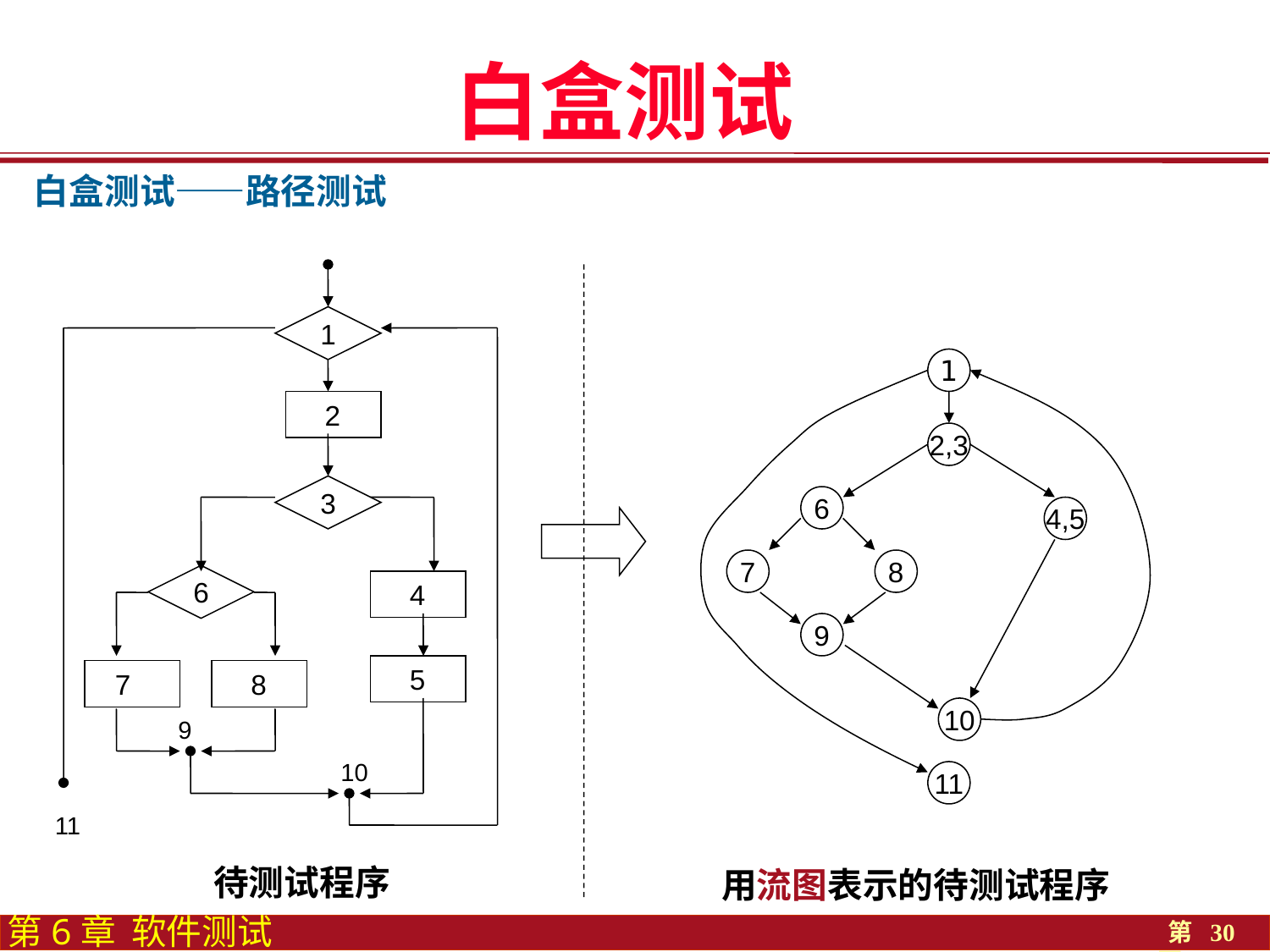

白盒测试
白盒测试——路径测试

1

   2

3

6
   4

   5
  7
   8

 9

10

11

1

2,3

6
4,5

7
8

9

10
11

待测试程序
用流图表示的待测试程序